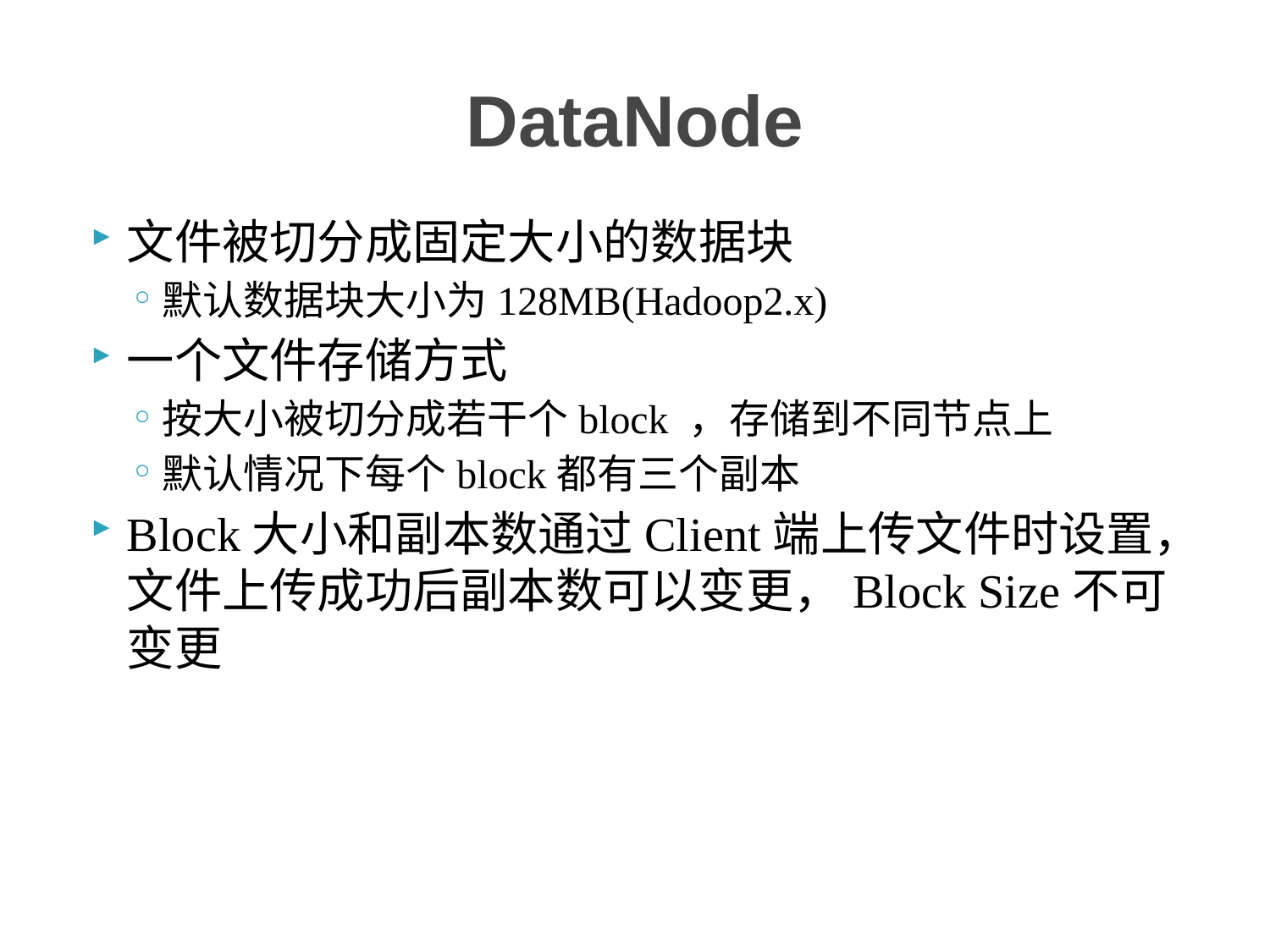

# DataNode
文件被切分成固定大小的数据块
默认数据块大小为128MB(Hadoop2.x)
一个文件存储方式
按大小被切分成若干个block ，存储到不同节点上
默认情况下每个block都有三个副本
Block大小和副本数通过Client端上传文件时设置，文件上传成功后副本数可以变更，Block Size不可变更